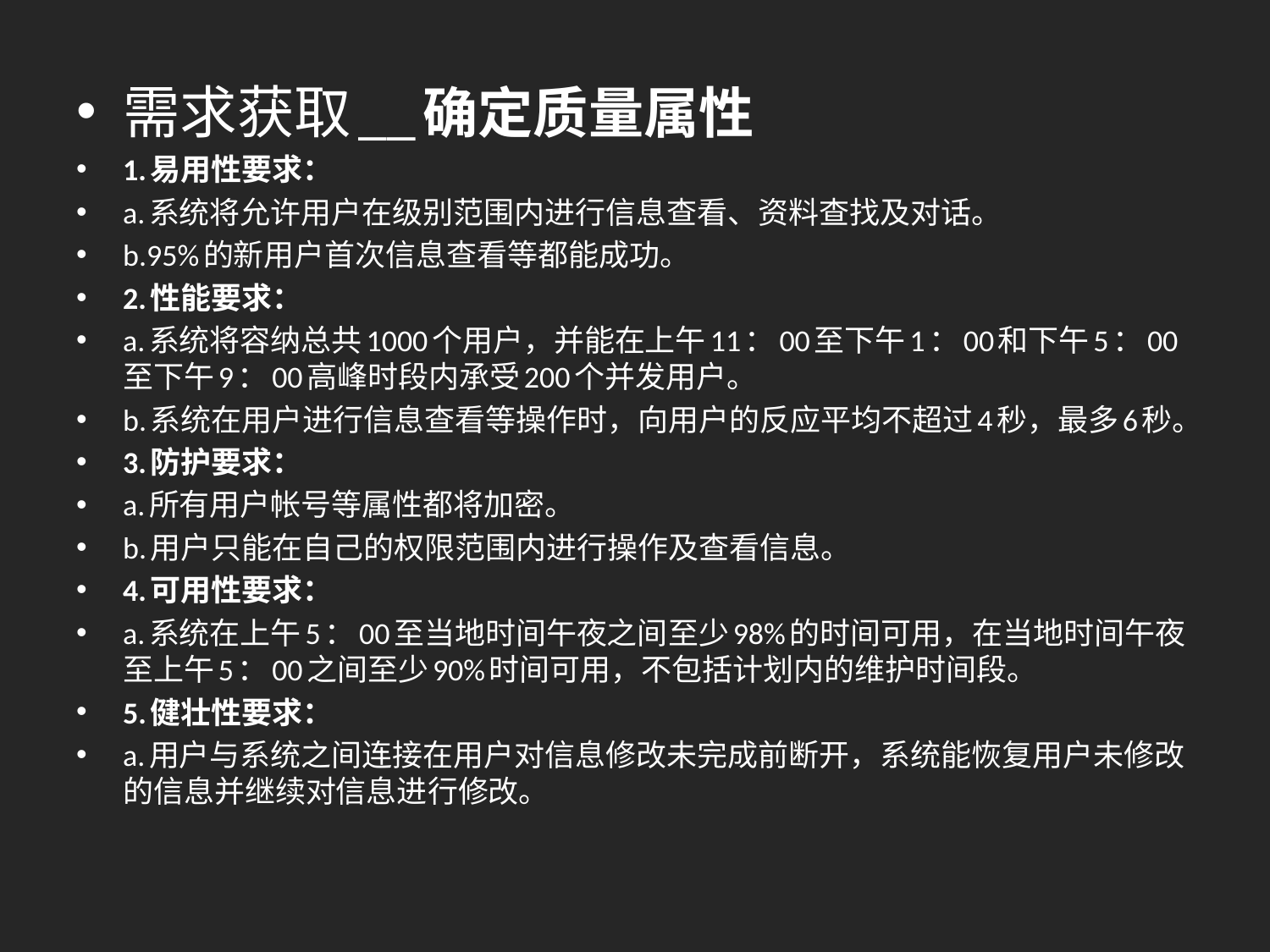

需求获取__确定质量属性
1.易用性要求：
a.系统将允许用户在级别范围内进行信息查看、资料查找及对话。
b.95%的新用户首次信息查看等都能成功。
2.性能要求：
a.系统将容纳总共1000个用户，并能在上午11：00至下午1：00和下午5：00至下午9：00高峰时段内承受200个并发用户。
b.系统在用户进行信息查看等操作时，向用户的反应平均不超过4秒，最多6秒。
3.防护要求：
a.所有用户帐号等属性都将加密。
b.用户只能在自己的权限范围内进行操作及查看信息。
4.可用性要求：
a.系统在上午5：00至当地时间午夜之间至少98%的时间可用，在当地时间午夜至上午5：00之间至少90%时间可用，不包括计划内的维护时间段。
5.健壮性要求：
a.用户与系统之间连接在用户对信息修改未完成前断开，系统能恢复用户未修改的信息并继续对信息进行修改。